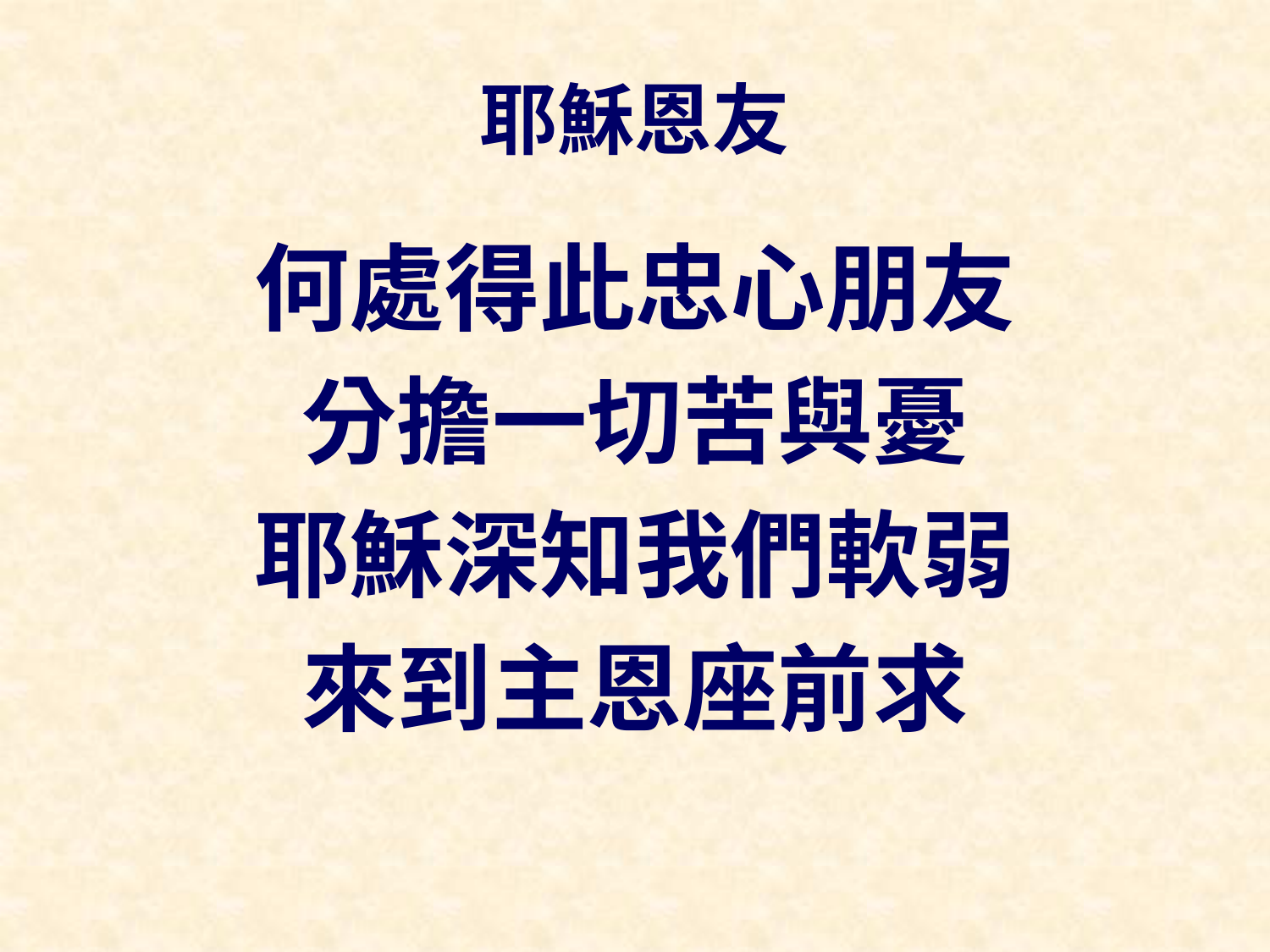

# 耶穌恩友
何處得此忠心朋友
分擔一切苦與憂
耶穌深知我們軟弱
來到主恩座前求